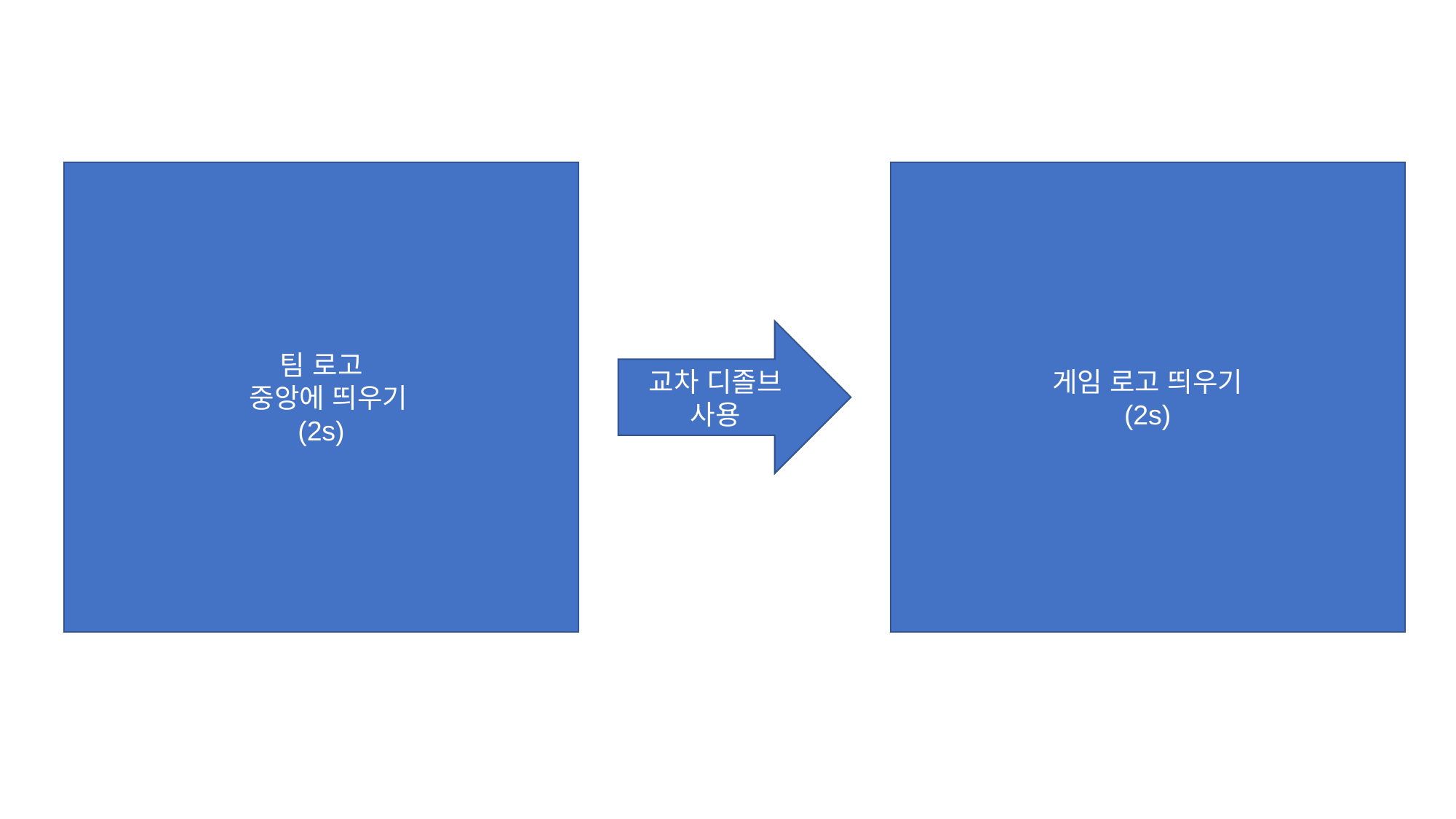

팀 로고
 중앙에 띄우기
(2s)
게임 로고 띄우기
(2s)
교차 디졸브 사용